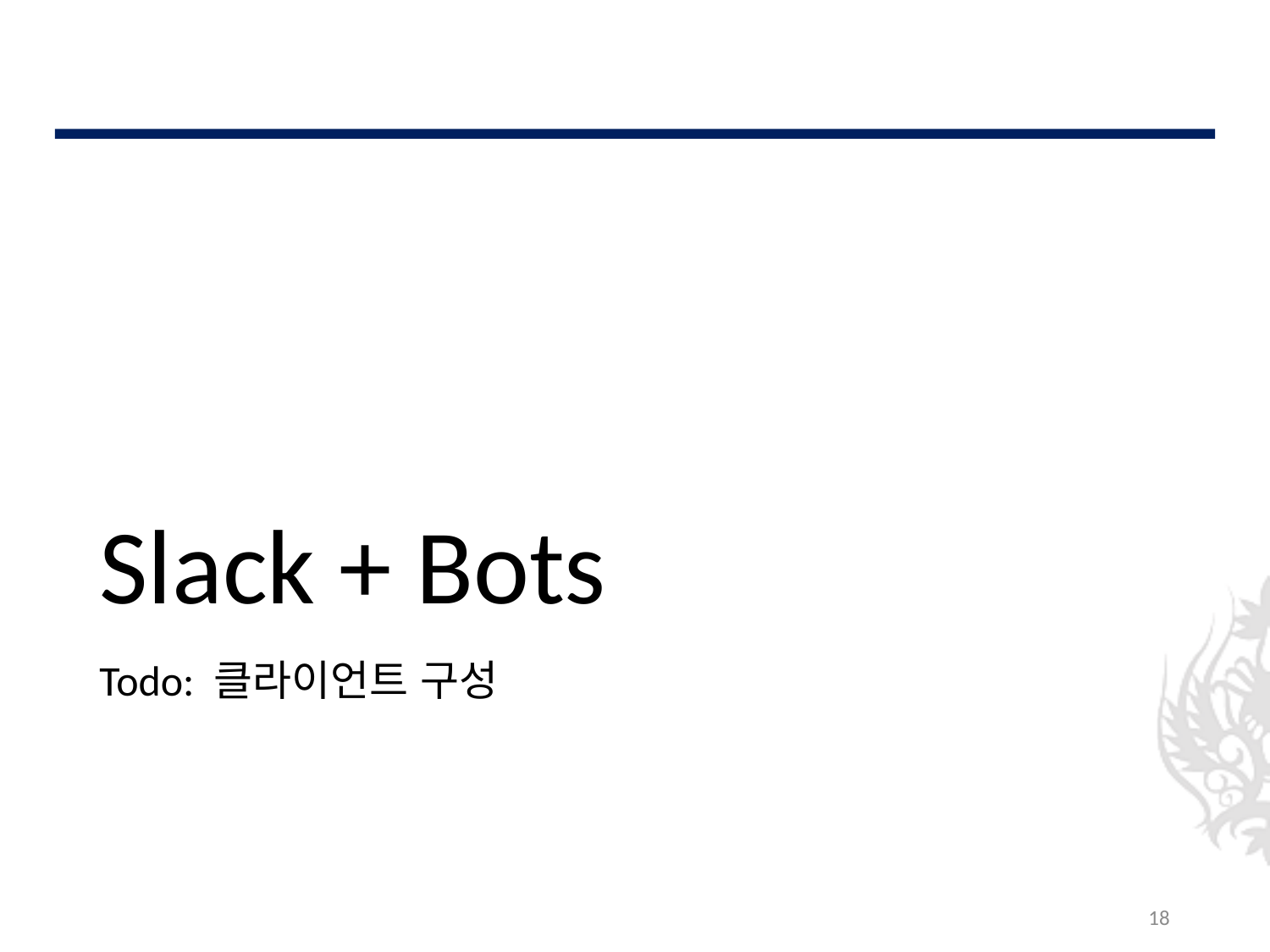

# Slack + Bots
Todo: 클라이언트 구성
18